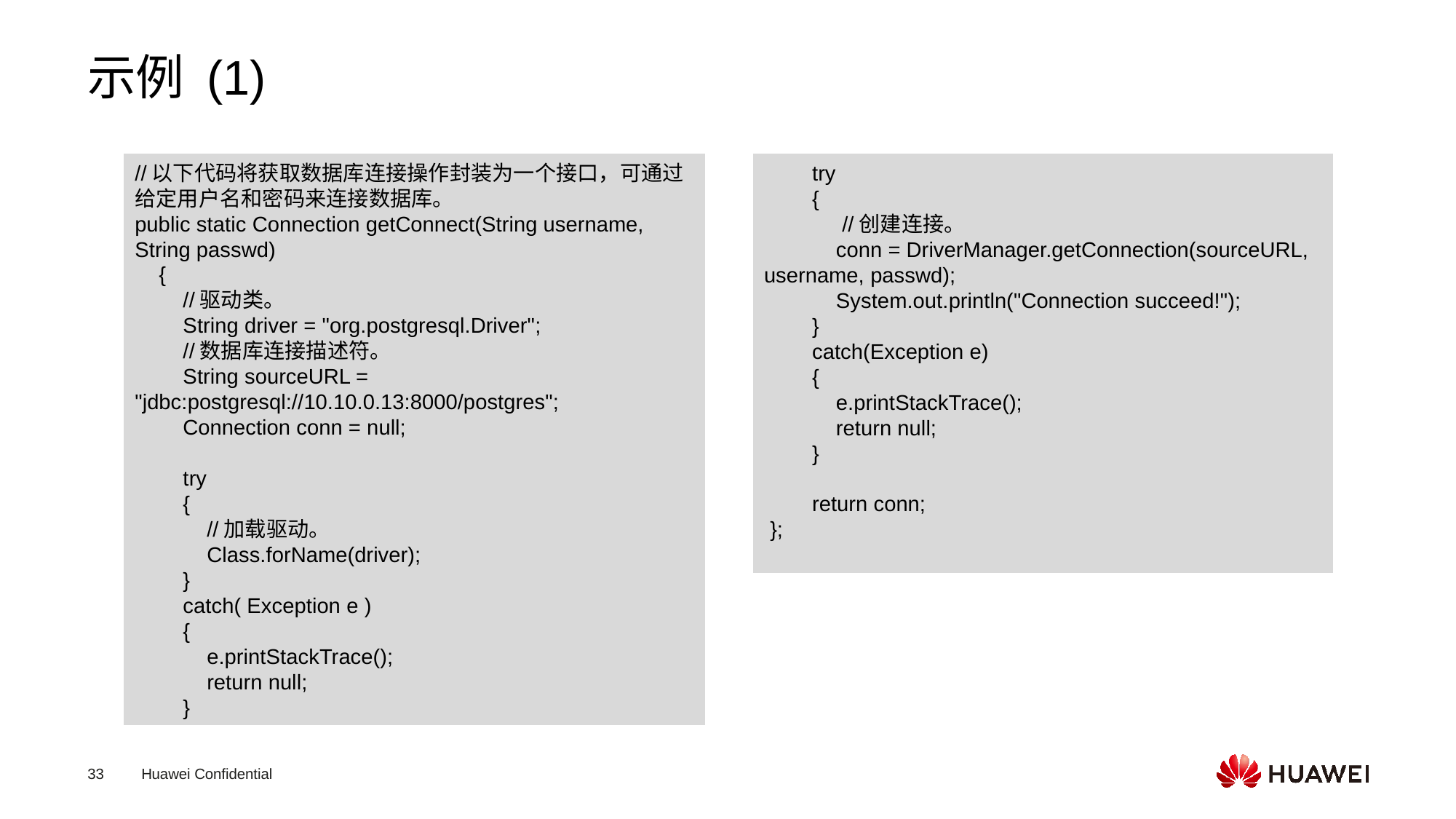

# 示例 (1)

//以下代码将获取数据库连接操作封装为一个接口，可通过给定用户名和密码来连接数据库。
public static Connection getConnect(String username, String passwd)
    {
        //驱动类。
        String driver = "org.postgresql.Driver";
        //数据库连接描述符。
        String sourceURL = "jdbc:postgresql://10.10.0.13:8000/postgres";
        Connection conn = null;

        try
        {
            //加载驱动。
            Class.forName(driver);
        }
        catch( Exception e )
        {
            e.printStackTrace();
            return null;
        }
        try
        {
             //创建连接。
            conn = DriverManager.getConnection(sourceURL, username, passwd);
            System.out.println("Connection succeed!");
        }
        catch(Exception e)
        {
            e.printStackTrace();
            return null;
        }

        return conn;
 };